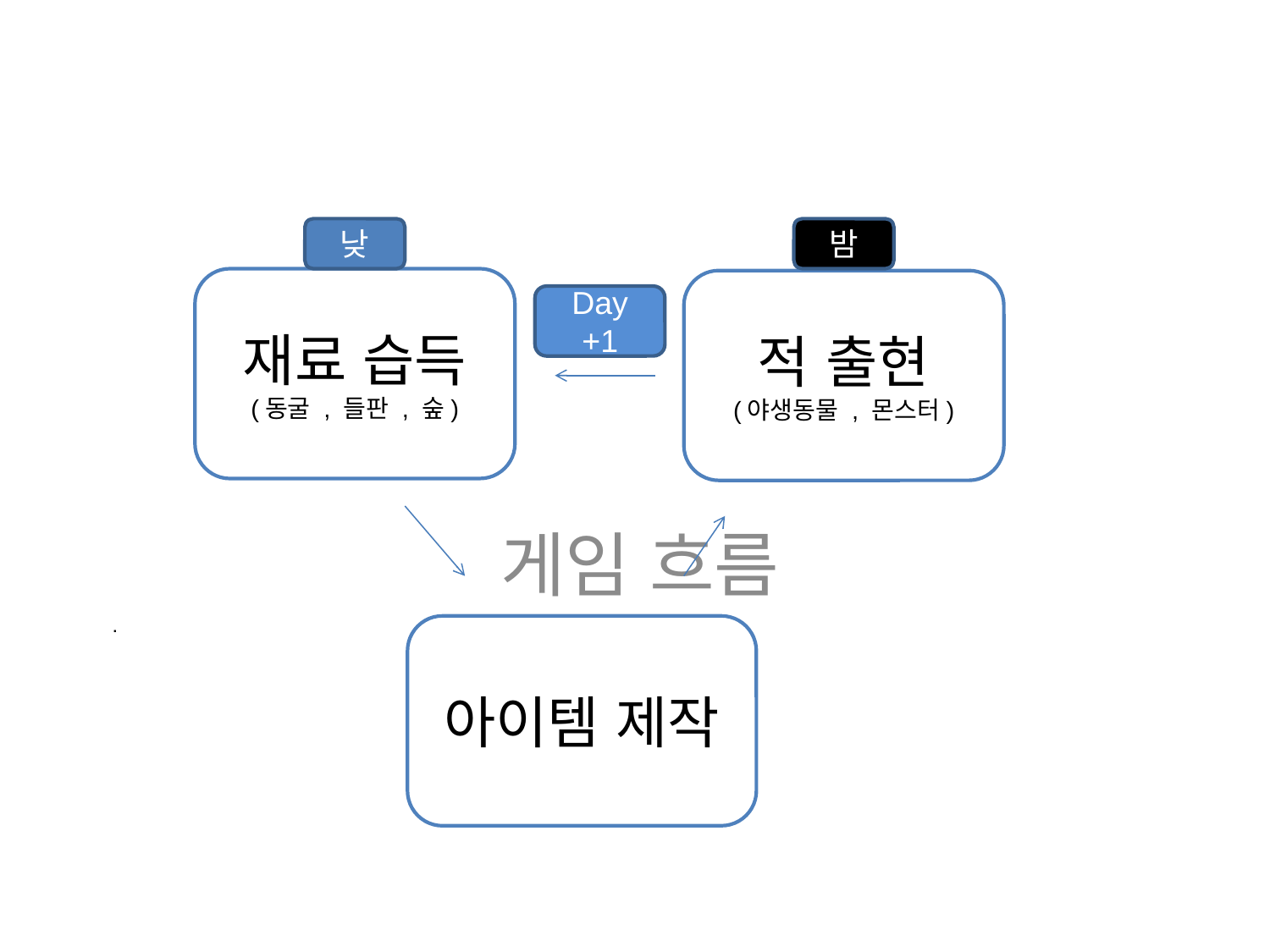

낮
재료 습득
(동굴 , 들판 , 숲)
밤
적 출현
(야생동물 , 몬스터)
Day +1
게임 흐름
# .
아이템 제작